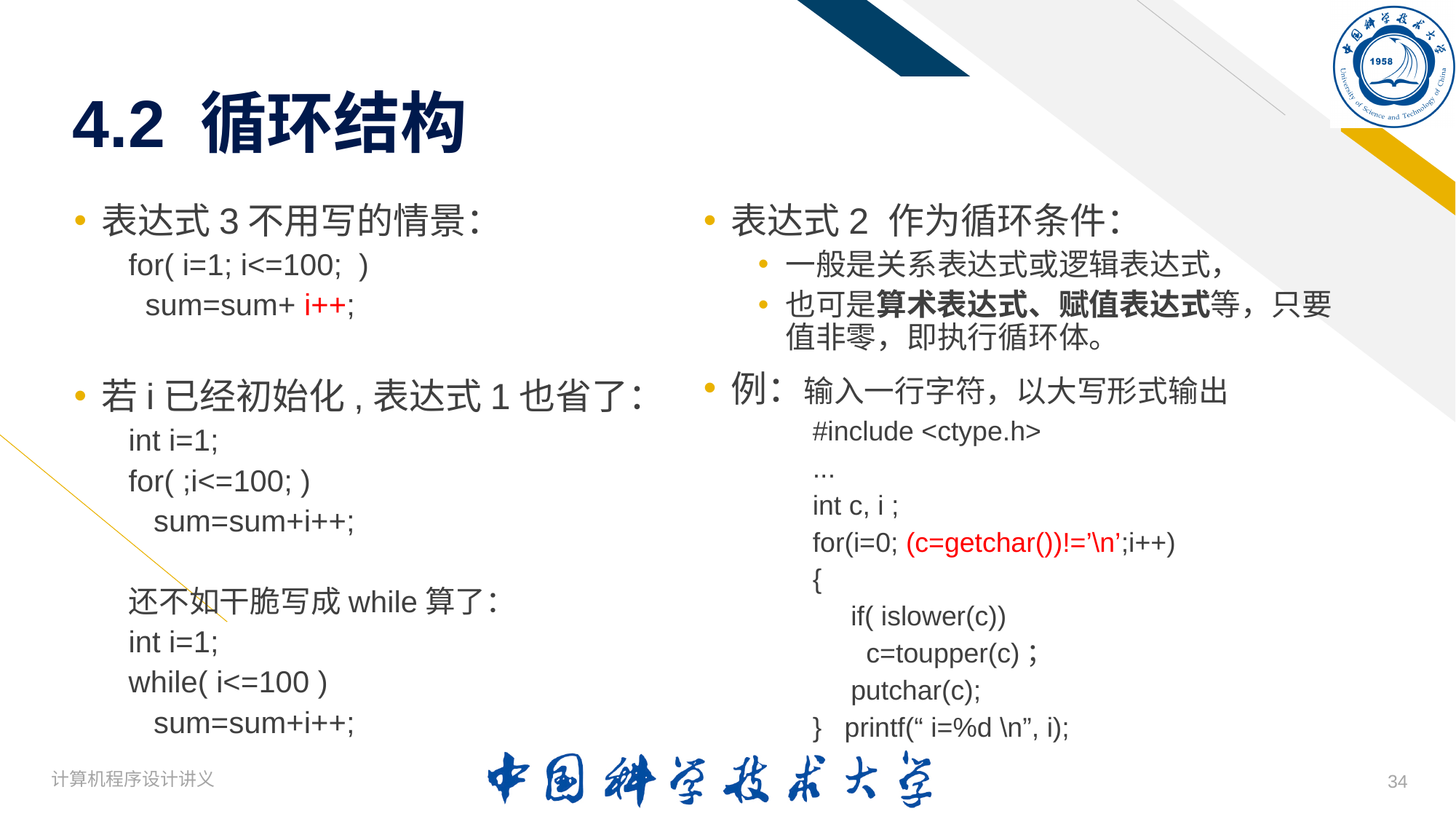

# 4.2 循环结构
表达式3不用写的情景：
for( i=1; i<=100;  )
  sum=sum+ i++;

若i已经初始化,表达式1也省了：
int i=1;
for( ;i<=100; )
   sum=sum+i++;

还不如干脆写成while算了：
int i=1;
while( i<=100 )
   sum=sum+i++;

表达式2 作为循环条件：
一般是关系表达式或逻辑表达式，
也可是算术表达式、赋值表达式等，只要值非零，即执行循环体。
例：输入一行字符，以大写形式输出
#include <ctype.h>
...
int c, i ;
for(i=0; (c=getchar())!=’\n’;i++)
{
     if( islower(c))
       c=toupper(c)；
     putchar(c);
}   printf(“ i=%d \n”, i);

计算机程序设计讲义
34